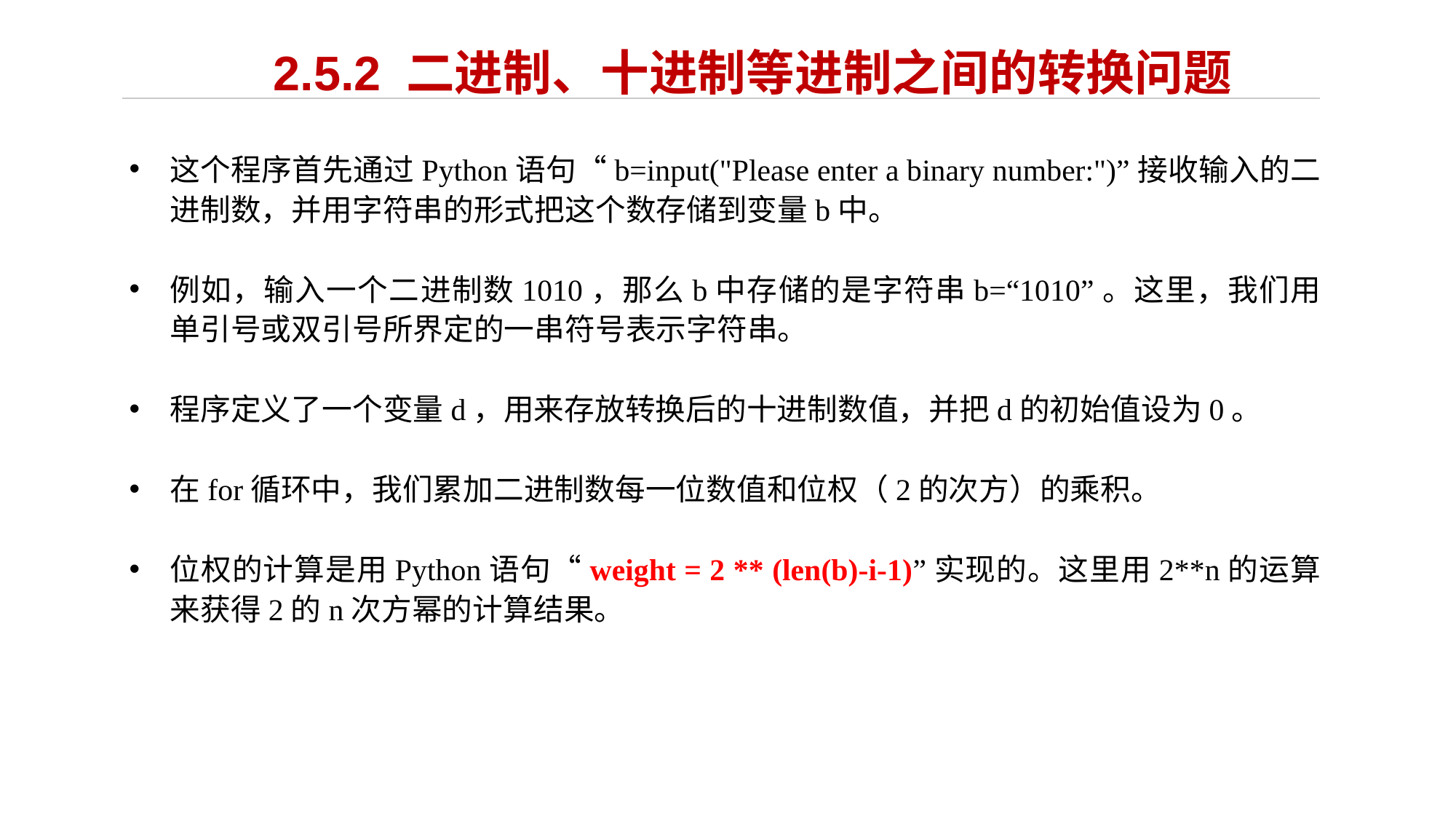

# 2.5.2 二进制、十进制等进制之间的转换问题
这个程序首先通过Python语句“b=input("Please enter a binary number:")”接收输入的二进制数，并用字符串的形式把这个数存储到变量b中。

例如，输入一个二进制数1010，那么b中存储的是字符串b=“1010”。这里，我们用单引号或双引号所界定的一串符号表示字符串。

程序定义了一个变量d，用来存放转换后的十进制数值，并把d的初始值设为0。

在for循环中，我们累加二进制数每一位数值和位权（2的次方）的乘积。

位权的计算是用Python语句“weight = 2 ** (len(b)-i-1)”实现的。这里用2**n的运算来获得2的n次方幂的计算结果。